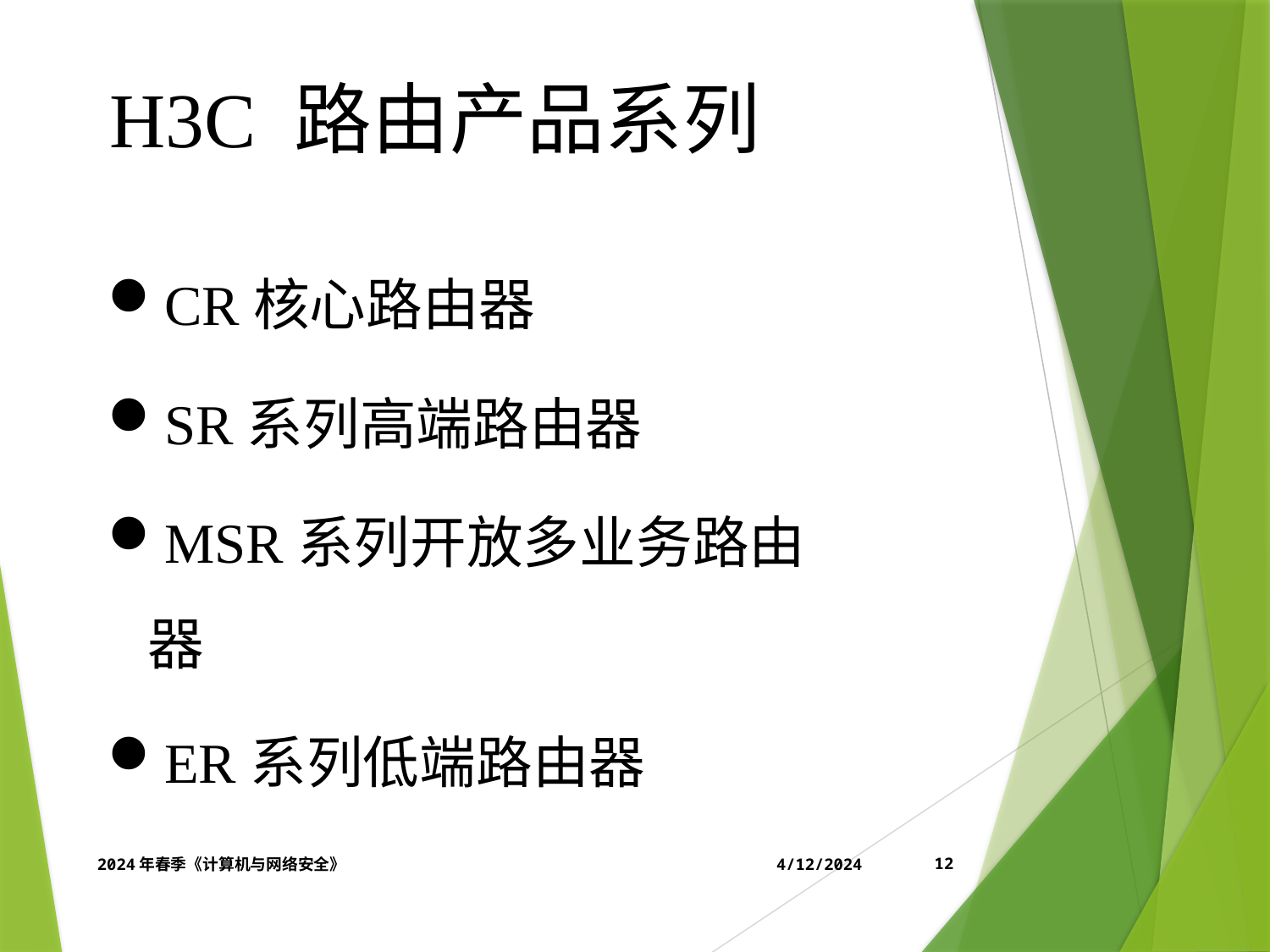

H3C 路由产品系列

CR核心路由器
SR系列高端路由器
MSR系列开放多业务路由器
ER系列低端路由器
2024年春季《计算机与网络安全》
4/12/2024
12